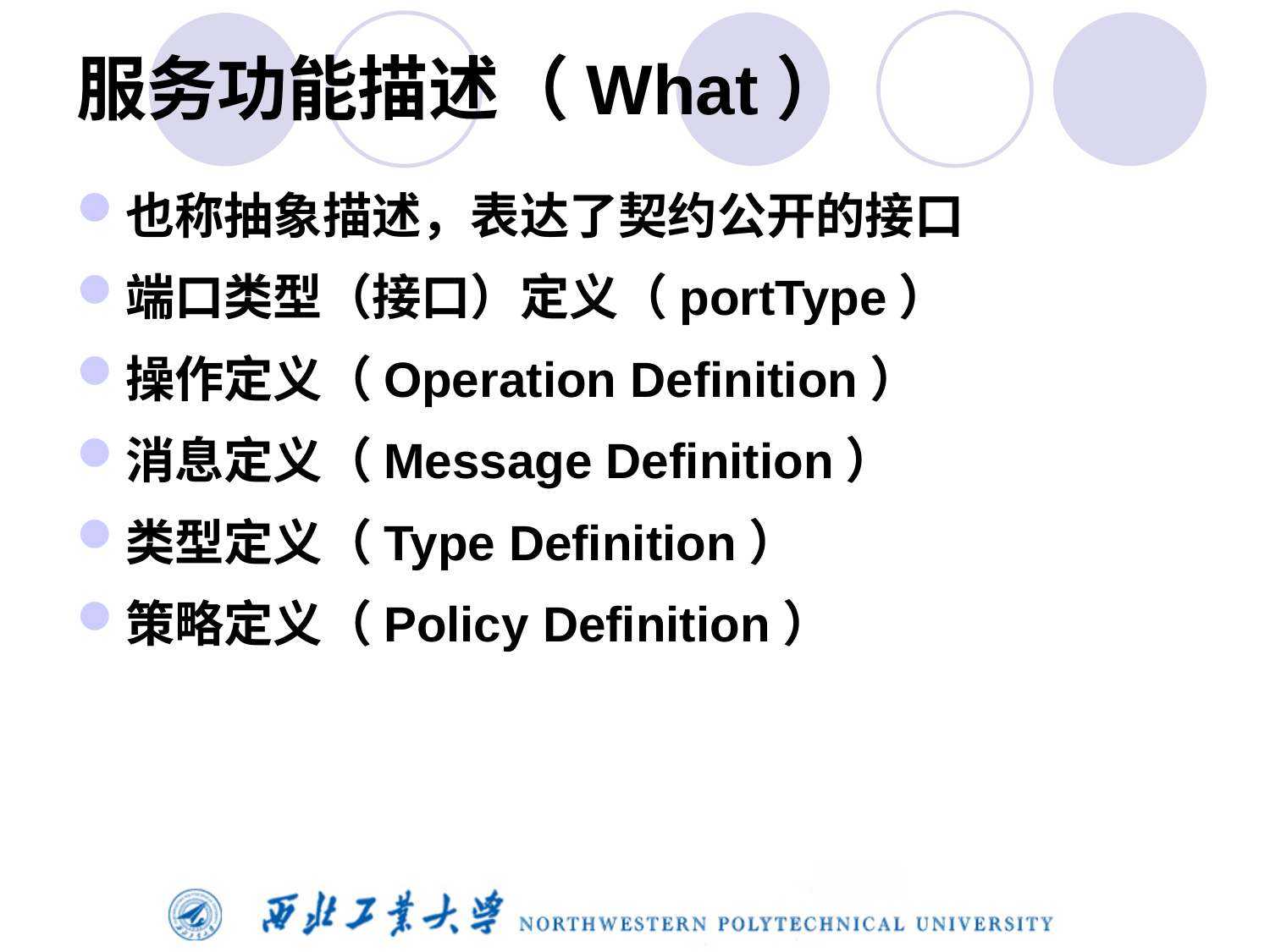

# 服务功能描述（What）
也称抽象描述，表达了契约公开的接口
端口类型（接口）定义（portType）
操作定义（Operation Definition）
消息定义（Message Definition）
类型定义（Type Definition）
策略定义（Policy Definition）